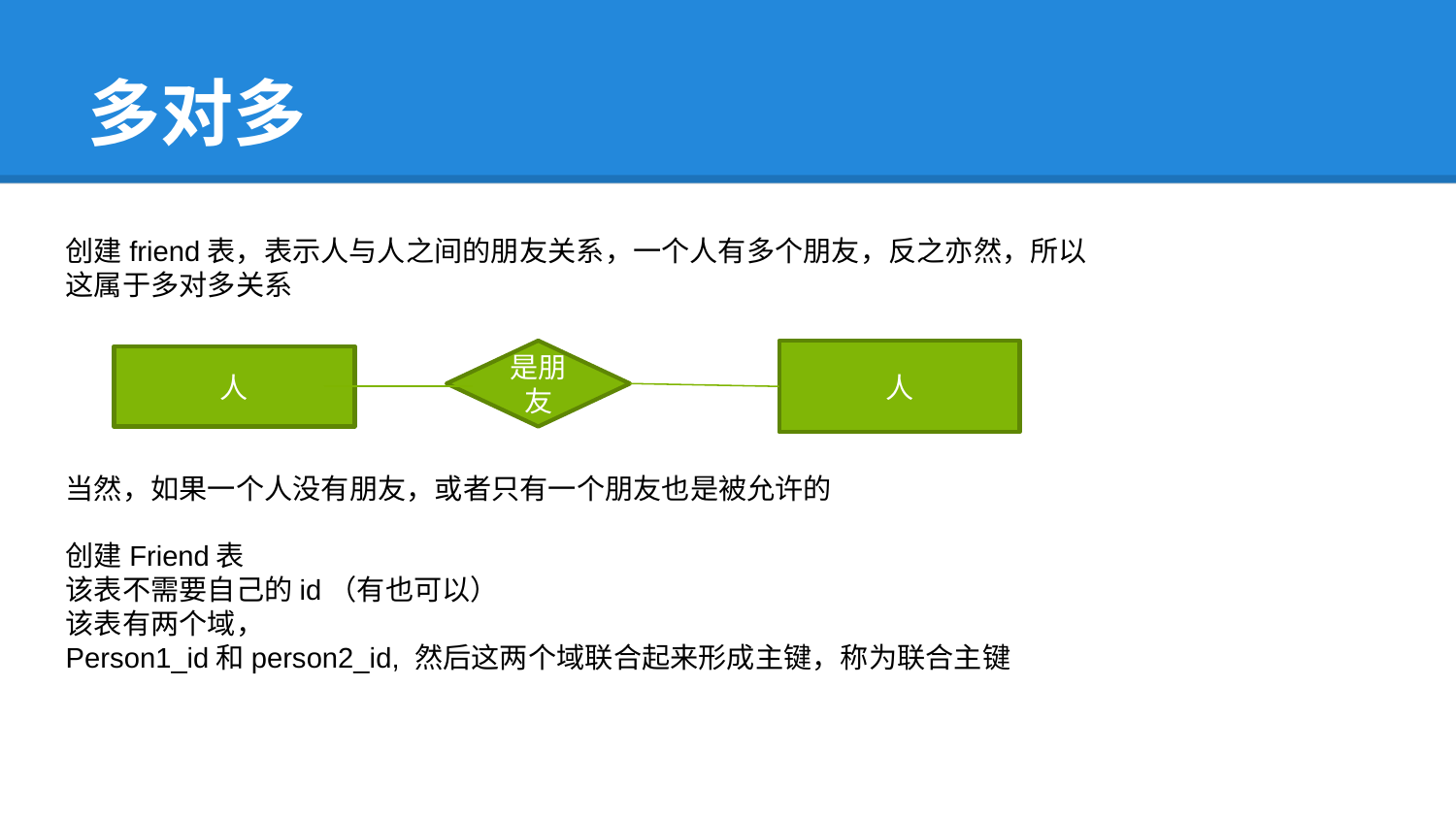

# 多对多
创建friend表，表示人与人之间的朋友关系，一个人有多个朋友，反之亦然，所以这属于多对多关系

当然，如果一个人没有朋友，或者只有一个朋友也是被允许的

创建Friend表
该表不需要自己的id（有也可以）
该表有两个域，
Person1_id和person2_id, 然后这两个域联合起来形成主键，称为联合主键

是朋友
人
人